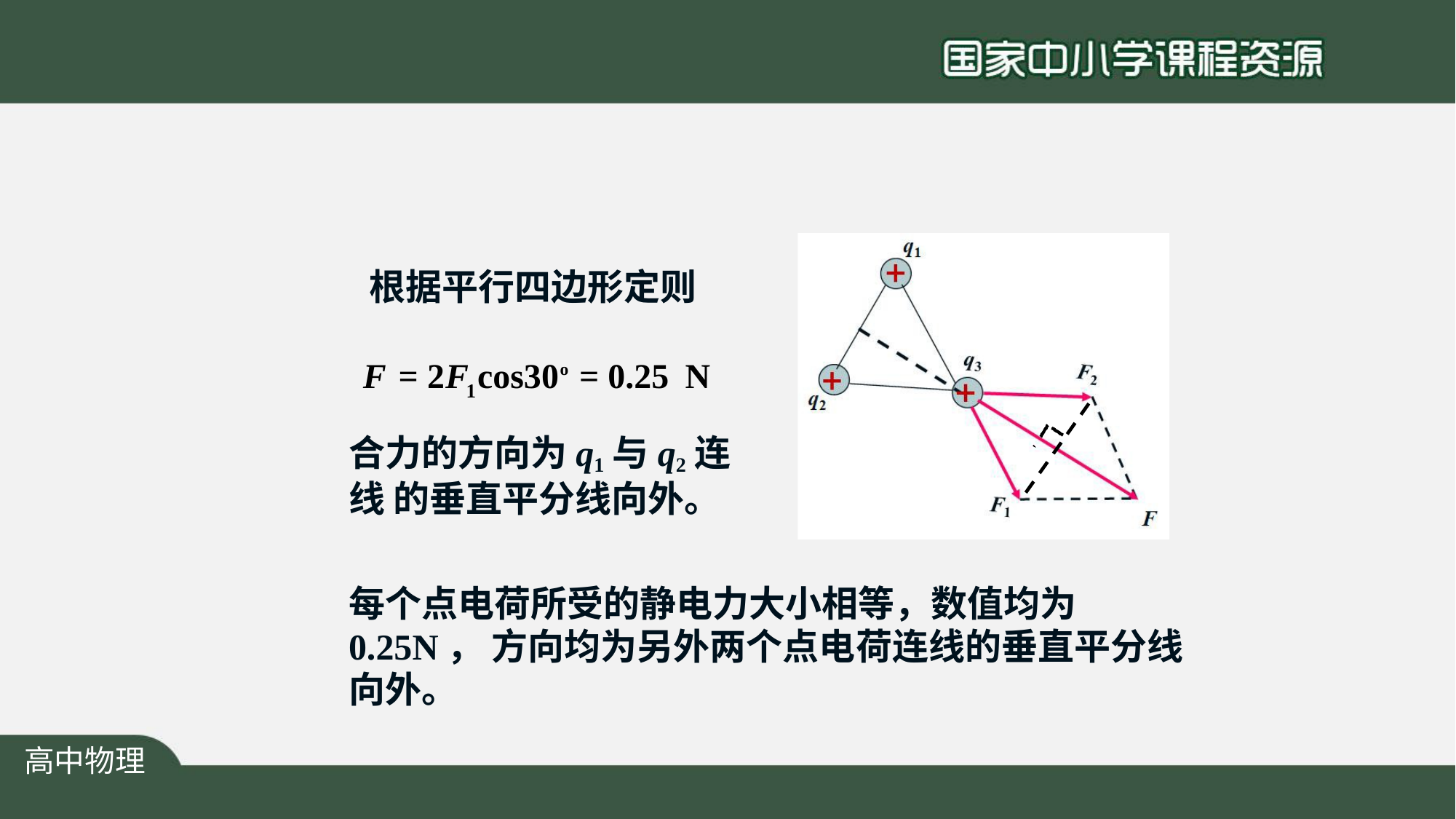

# 根据平行四边形定则
F = 2F cos30o  = 0.25	N
1

合力的方向为q1与q2连线 的垂直平分线向外。

每个点电荷所受的静电力大小相等，数值均为0.25N， 方向均为另外两个点电荷连线的垂直平分线向外。
高中物理